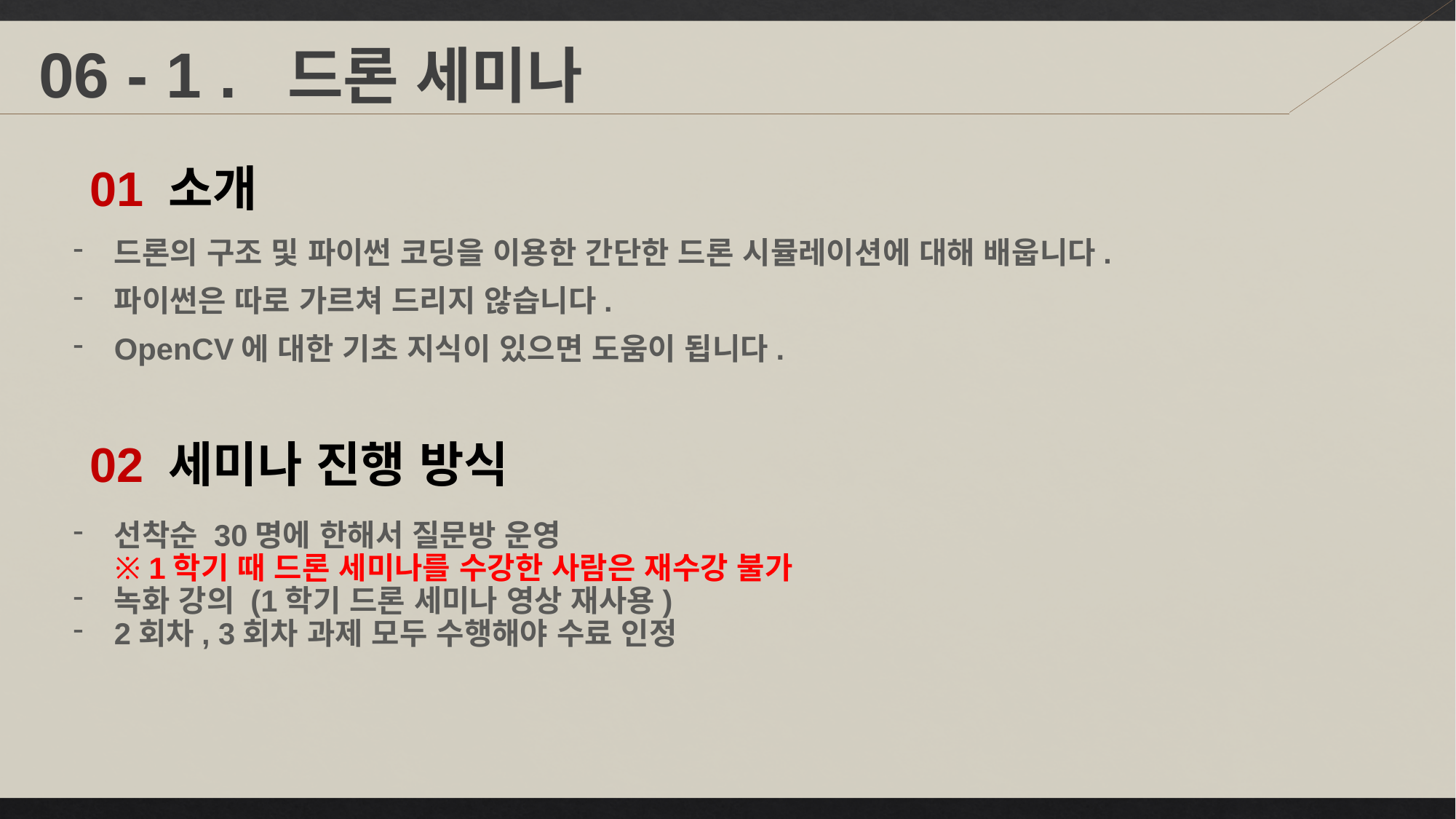

06 - 1 .  드론 세미나
01 소개
드론의 구조 및 파이썬 코딩을 이용한 간단한 드론 시뮬레이션에 대해 배웁니다.
파이썬은 따로 가르쳐 드리지 않습니다.
OpenCV에 대한 기초 지식이 있으면 도움이 됩니다.
02 세미나 진행 방식
선착순 30명에 한해서 질문방 운영
     ※ 1학기 때 드론 세미나를 수강한 사람은 재수강 불가
녹화 강의 (1학기 드론 세미나 영상 재사용)
2회차, 3회차 과제 모두 수행해야 수료 인정